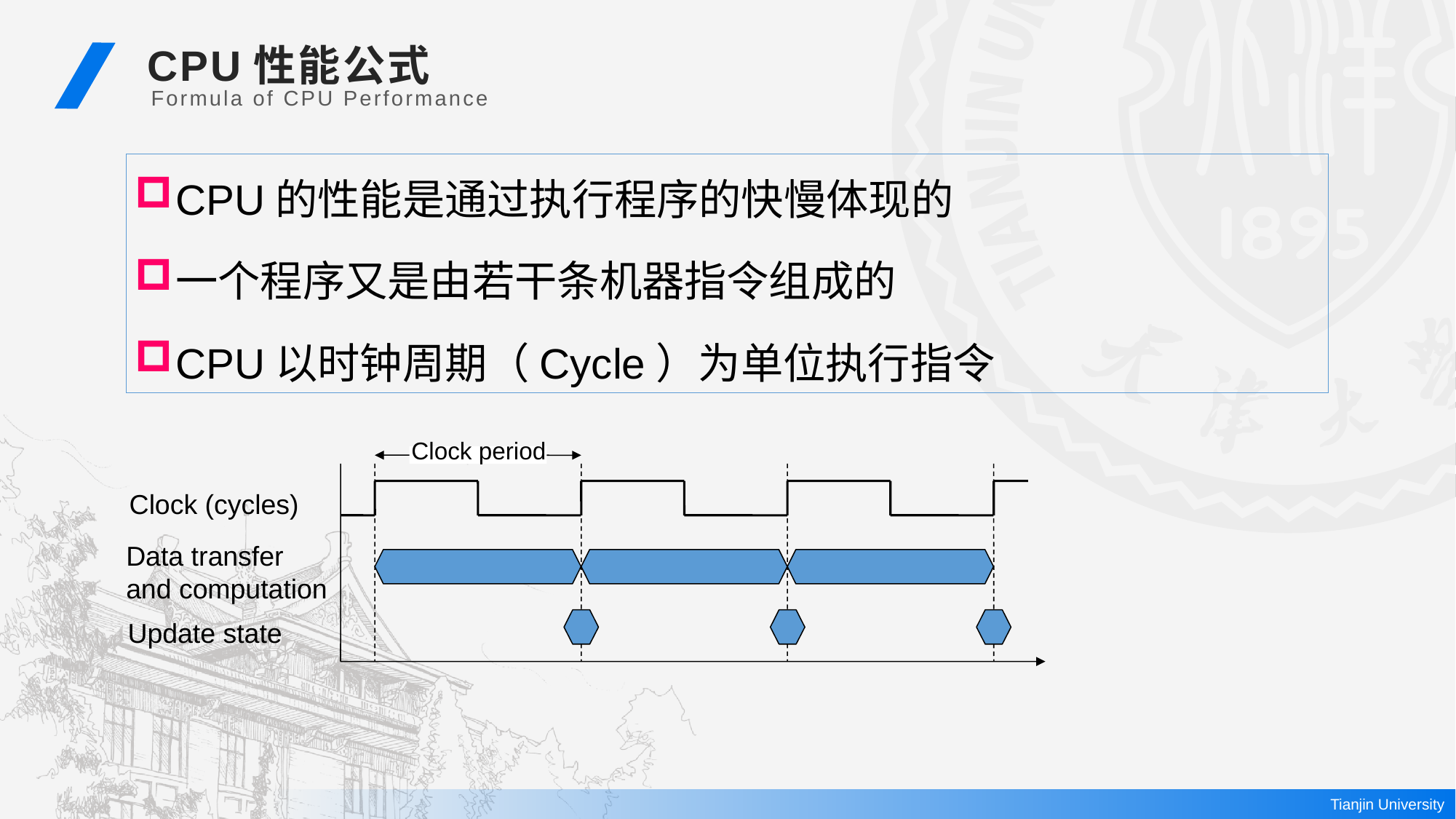

CPU性能公式
   Formula of CPU Performance
CPU的性能是通过执行程序的快慢体现的
一个程序又是由若干条机器指令组成的
CPU以时钟周期（Cycle）为单位执行指令
Clock period

Clock (cycles)

Data transfer
and computation

Update state